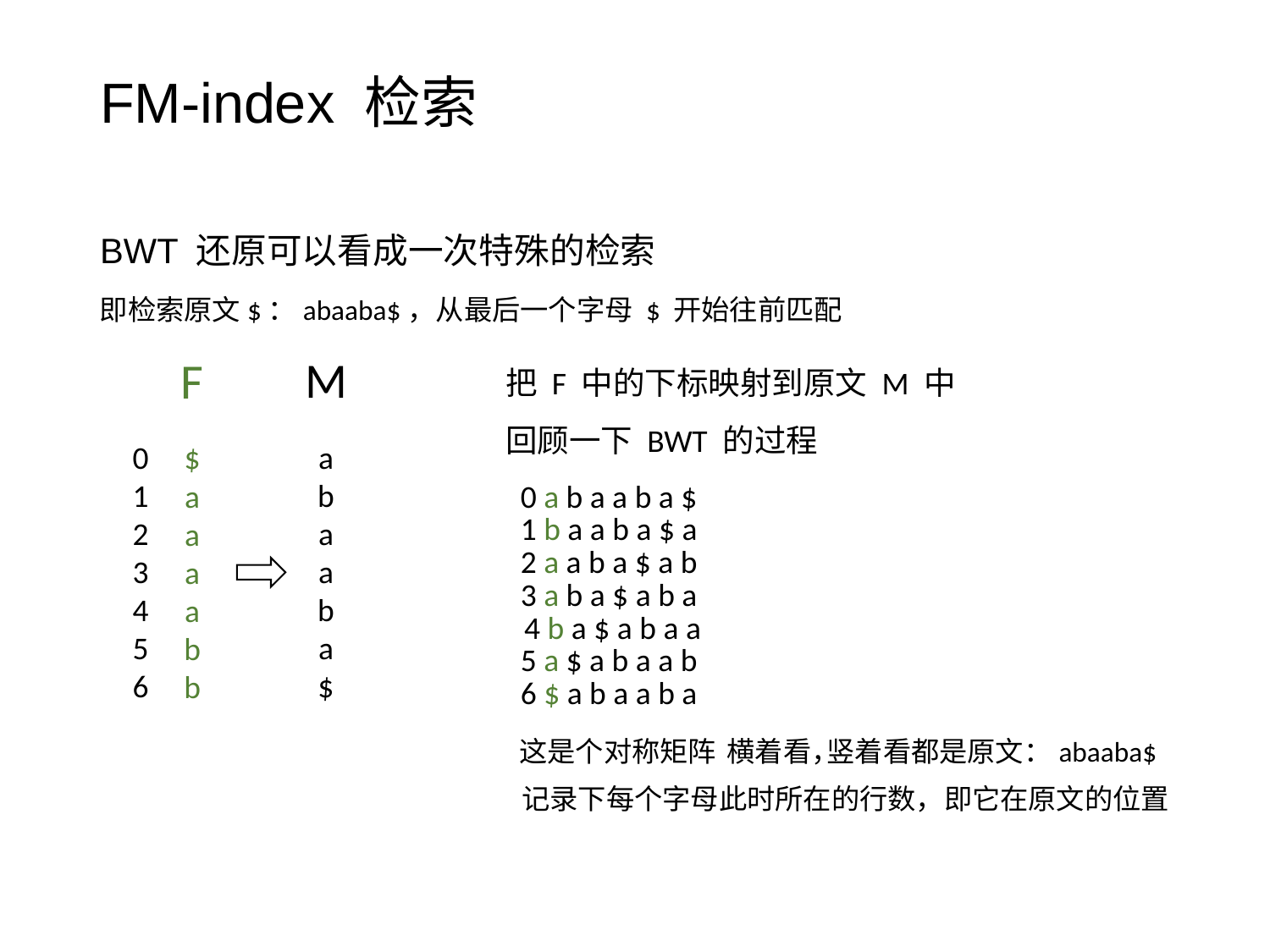

# FM-index 检索
BWT 还原可以看成一次特殊的检索
即检索原文$：abaaba$，从最后一个字母 $ 开始往前匹配
把 F 中的下标映射到原文 M 中
回顾一下 BWT 的过程
M

a
b
a
a
b
a
$
F

$
a
a
a
a
b
b
0
1
2
3
4
5
6

0 a b a a b a $
1 b a a b a $ a
2 a a b a $ a b

3 a b a $ a b a
4 b a $ a b a a
5 a $ a b a a b
6 $ a b a a b a
竖着看都是原文：abaaba$
这是个对称矩阵
横着看，
记录下每个字母此时所在的行数，即它在原文的位置